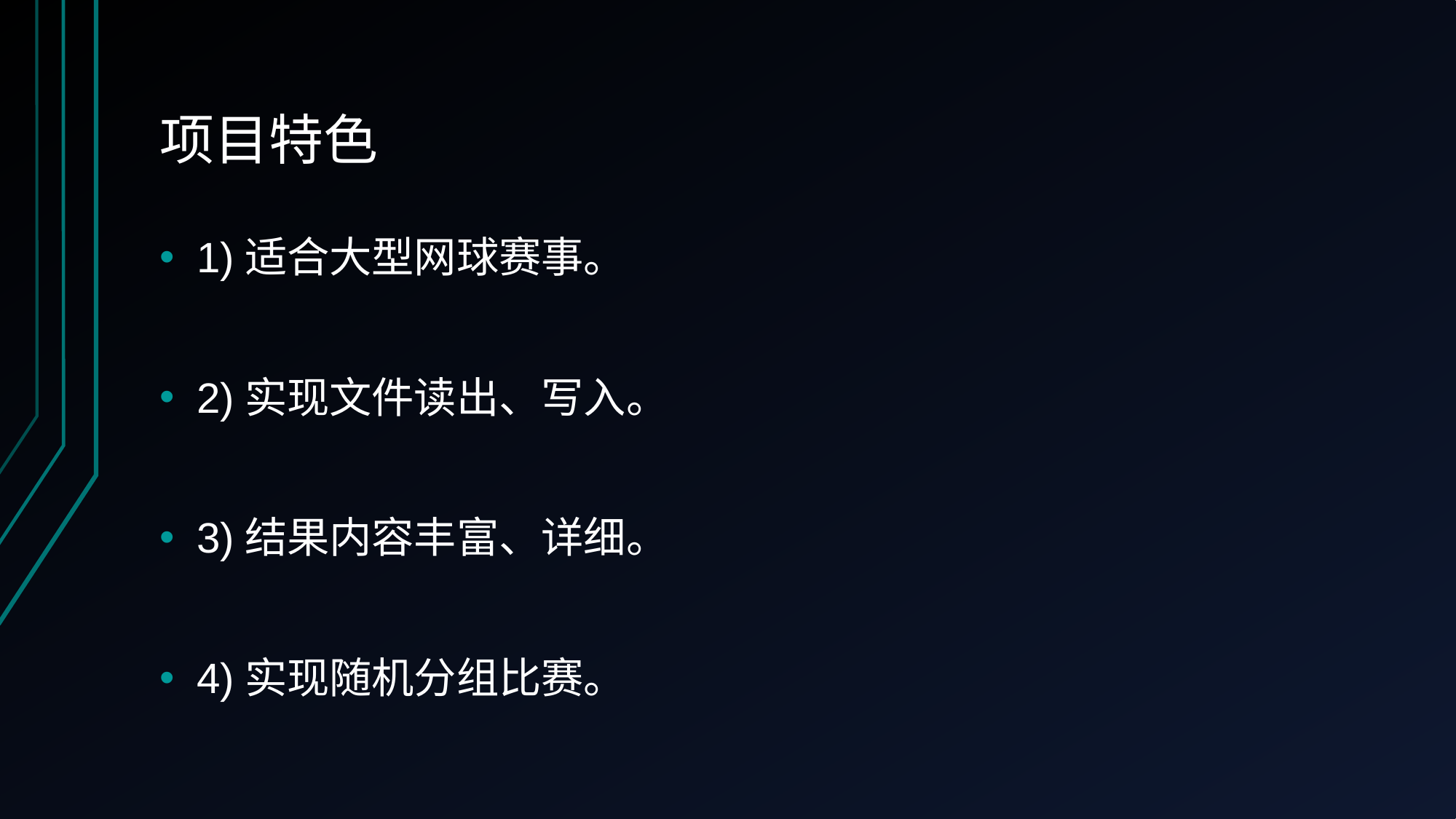

# 项目特色
1)适合大型网球赛事。

2)实现文件读出、写入。

3)结果内容丰富、详细。

4)实现随机分组比赛。